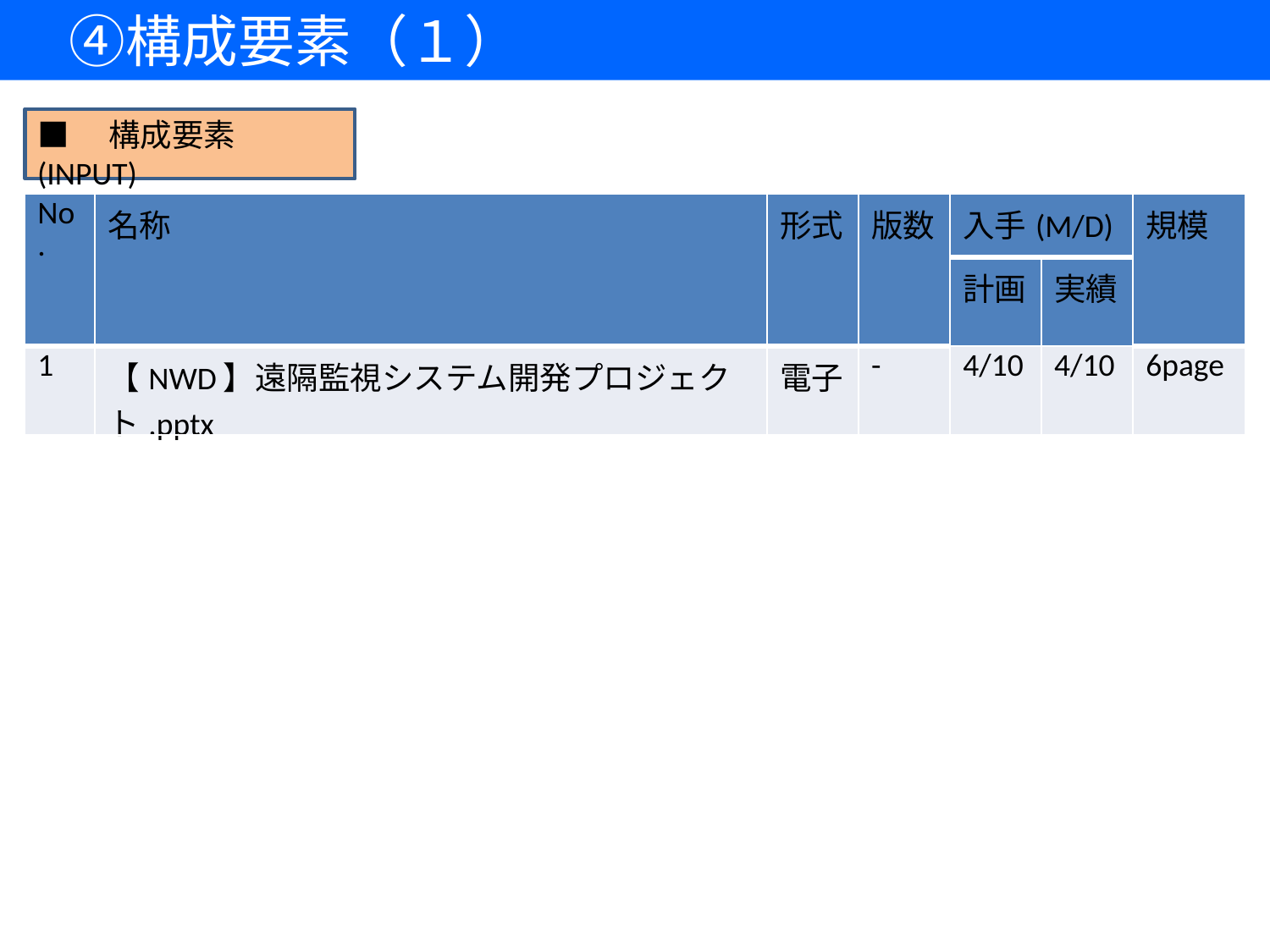

④構成要素（１）
■　構成要素(INPUT)
| No. | 名称 | 形式 | 版数 | 入手(M/D) |  | 規模 |
| --- | --- | --- | --- | --- | --- | --- |
|  |  |  |  | 計画 | 実績 |  |
| 1 | 【NWD】遠隔監視システム開発プロジェクト.pptx | 電子 | - | 4/10 | 4/10 | 6page |